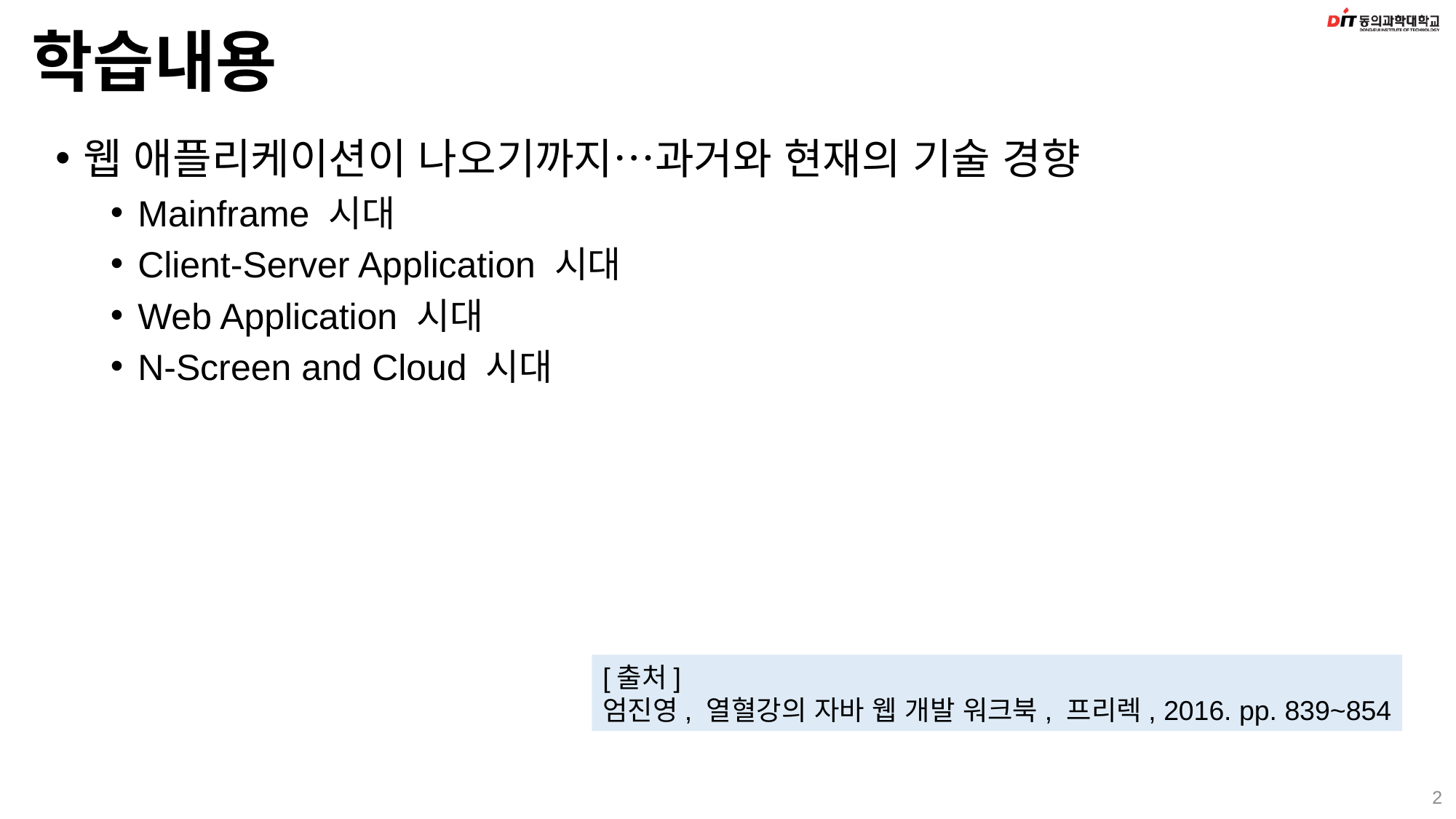

# 학습내용
웹 애플리케이션이 나오기까지…과거와 현재의 기술 경향
Mainframe 시대
Client-Server Application 시대
Web Application 시대
N-Screen and Cloud 시대

[출처]
엄진영, 열혈강의 자바 웹 개발 워크북, 프리렉, 2016. pp. 839~854
2